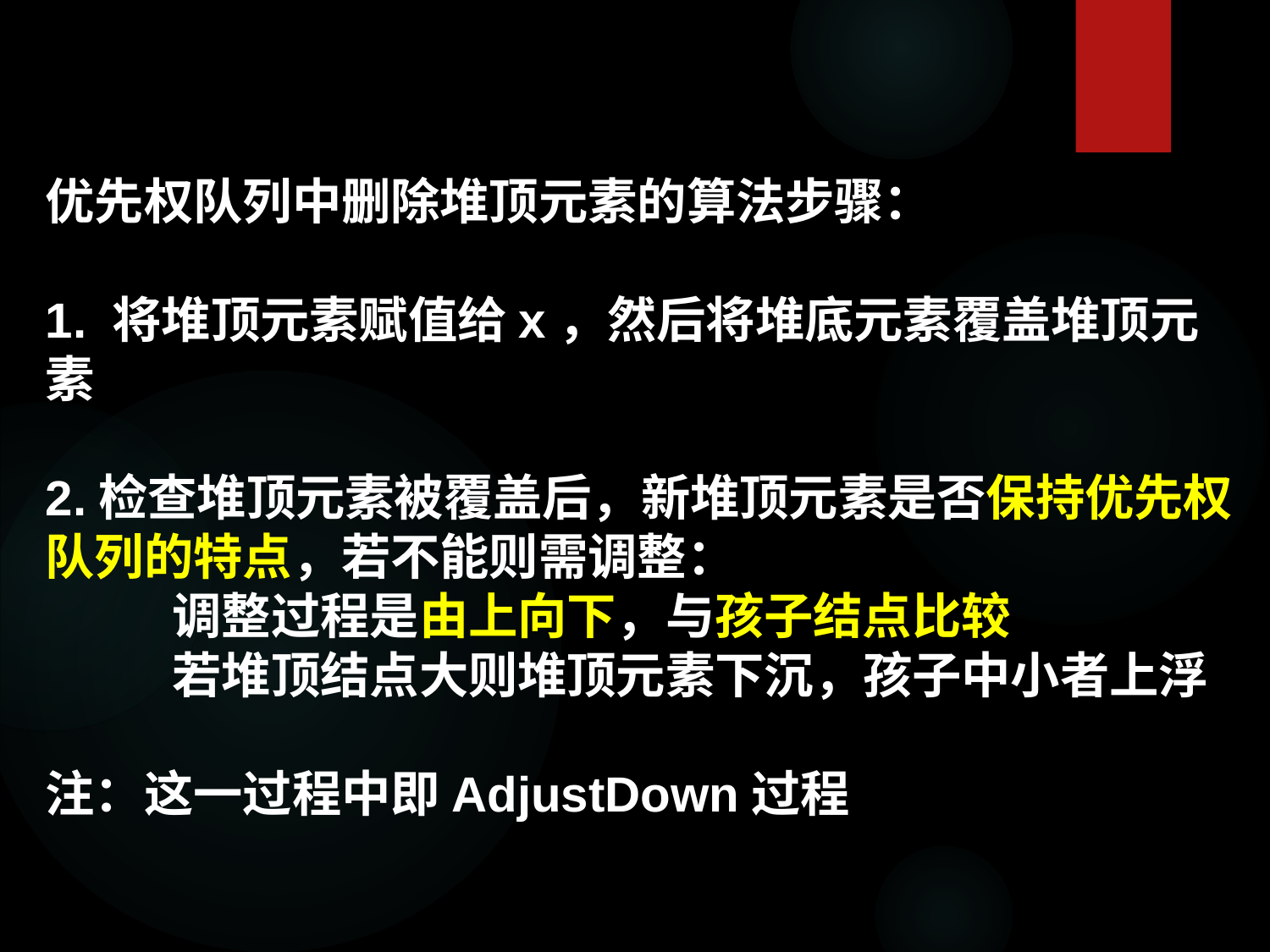

优先权队列中删除堆顶元素的算法步骤：
1. 将堆顶元素赋值给x，然后将堆底元素覆盖堆顶元素
2.检查堆顶元素被覆盖后，新堆顶元素是否保持优先权队列的特点，若不能则需调整：
	调整过程是由上向下，与孩子结点比较
	若堆顶结点大则堆顶元素下沉，孩子中小者上浮
注：这一过程中即AdjustDown过程